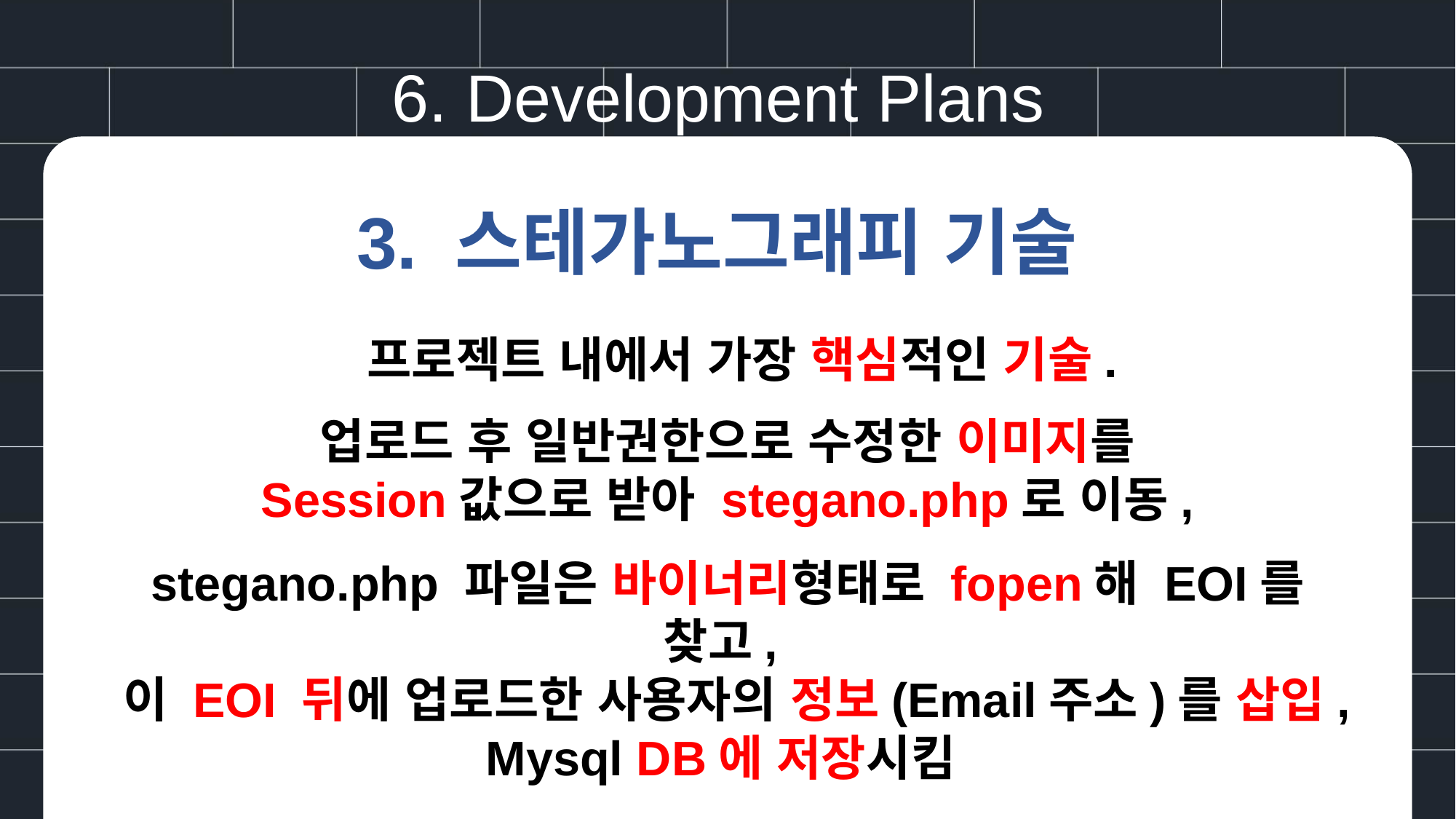

6. Development Plans
3. 스테가노그래피 기술

 프로젝트 내에서 가장 핵심적인 기술.

업로드 후 일반권한으로 수정한 이미지를
Session값으로 받아 stegano.php로 이동,

stegano.php 파일은 바이너리형태로 fopen해 EOI를 찾고,
이 EOI 뒤에 업로드한 사용자의 정보(Email주소)를 삽입,
Mysql DB에 저장시킴